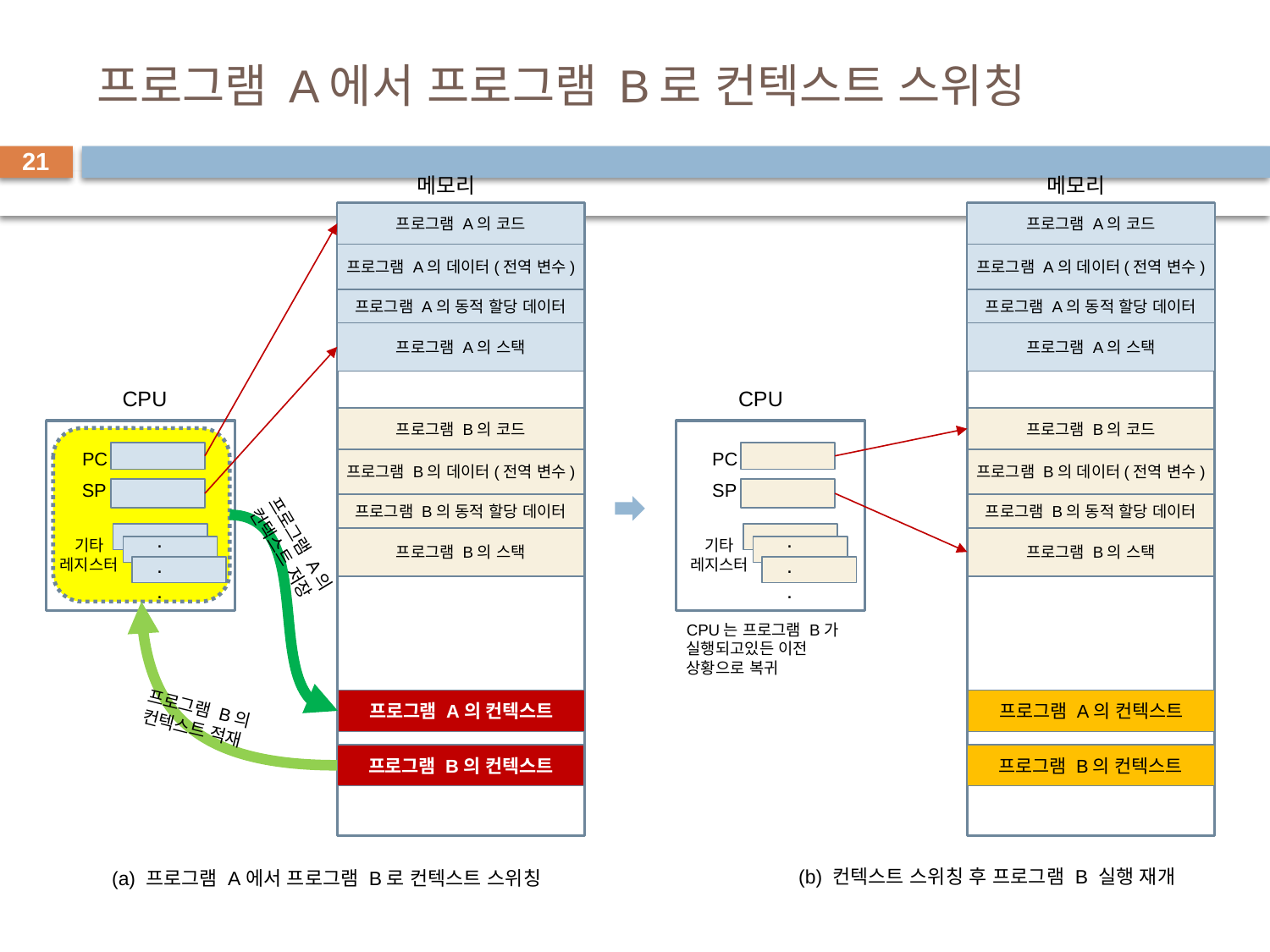

# 프로그램 A에서 프로그램 B로 컨텍스트 스위칭
21
메모리
메모리

프로그램 A의 코드
프로그램 A의 데이터(전역 변수)
프로그램 A의 동적 할당 데이터
프로그램 A의 스택
프로그램 A의 코드
프로그램 A의 데이터(전역 변수)
프로그램 A의 동적 할당 데이터
프로그램 A의 스택
CPU
CPU
프로그램 B의 코드
프로그램 B의 데이터(전역 변수)
프로그램 B의 동적 할당 데이터
프로그램 B의 스택
프로그램 B의 코드
프로그램 B의 데이터(전역 변수)
프로그램 B의 동적 할당 데이터
프로그램 B의 스택

PC
PC

SP
SP

...

...

프로그램 A의
컨텍스트 저장
기타
레지스터
기타
레지스터
CPU는 프로그램 B가 실행되고있든 이전 상황으로 복귀
프로그램 A의 컨텍스트
프로그램 A의 컨텍스트
프로그램 B의
컨텍스트 적재
프로그램 B의 컨텍스트
프로그램 B의 컨텍스트
(b) 컨텍스트 스위칭 후 프로그램 B 실행 재개
(a) 프로그램 A에서 프로그램 B로 컨텍스트 스위칭